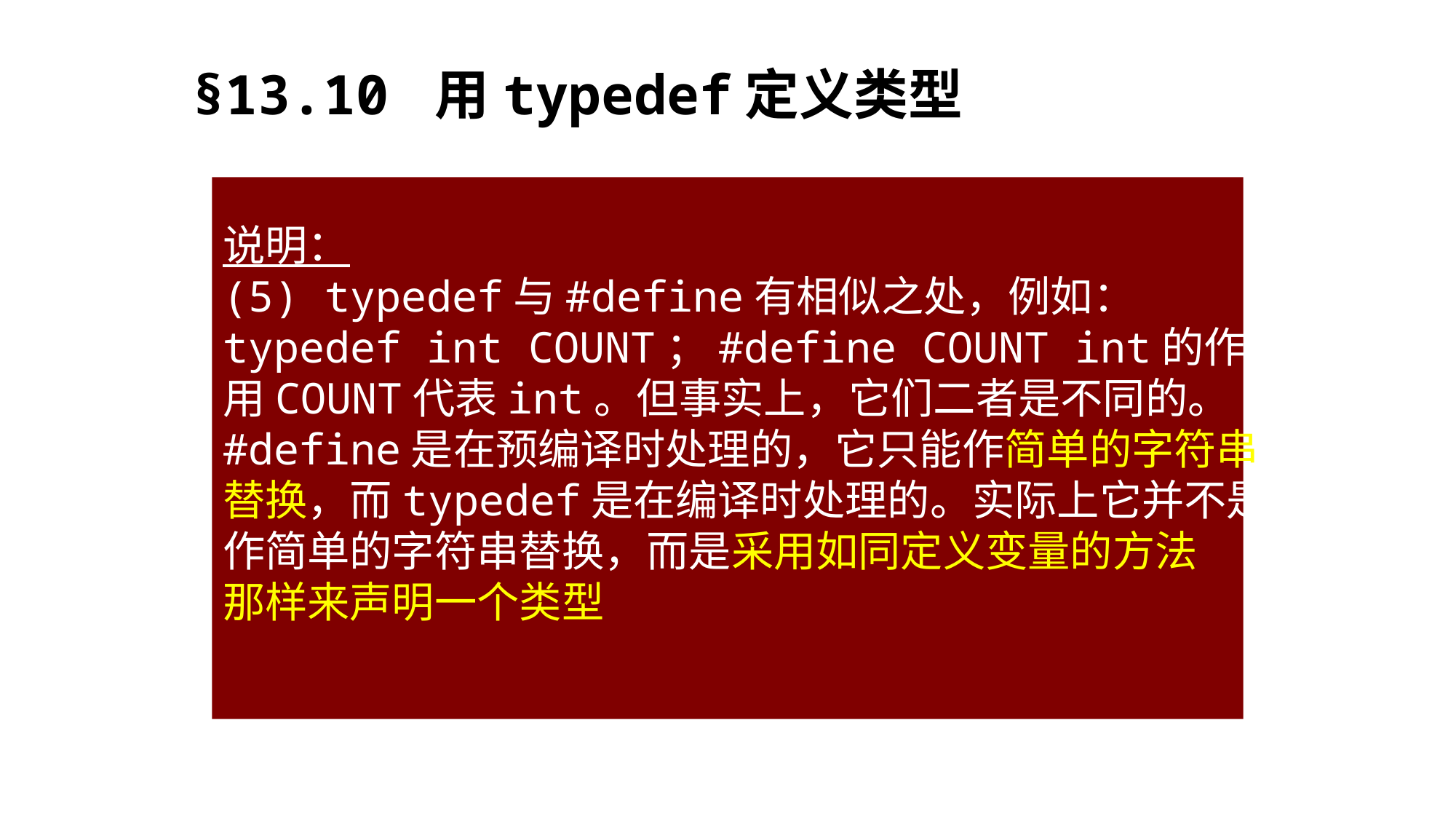

§13.10 用typedef定义类型
说明：
(5) typedef与#define有相似之处，例如：
typedef int COUNT；#define COUNT int的作用都是
用COUNT代表int。但事实上，它们二者是不同的。
#define是在预编译时处理的，它只能作简单的字符串
替换，而typedef是在编译时处理的。实际上它并不是
作简单的字符串替换，而是采用如同定义变量的方法
那样来声明一个类型